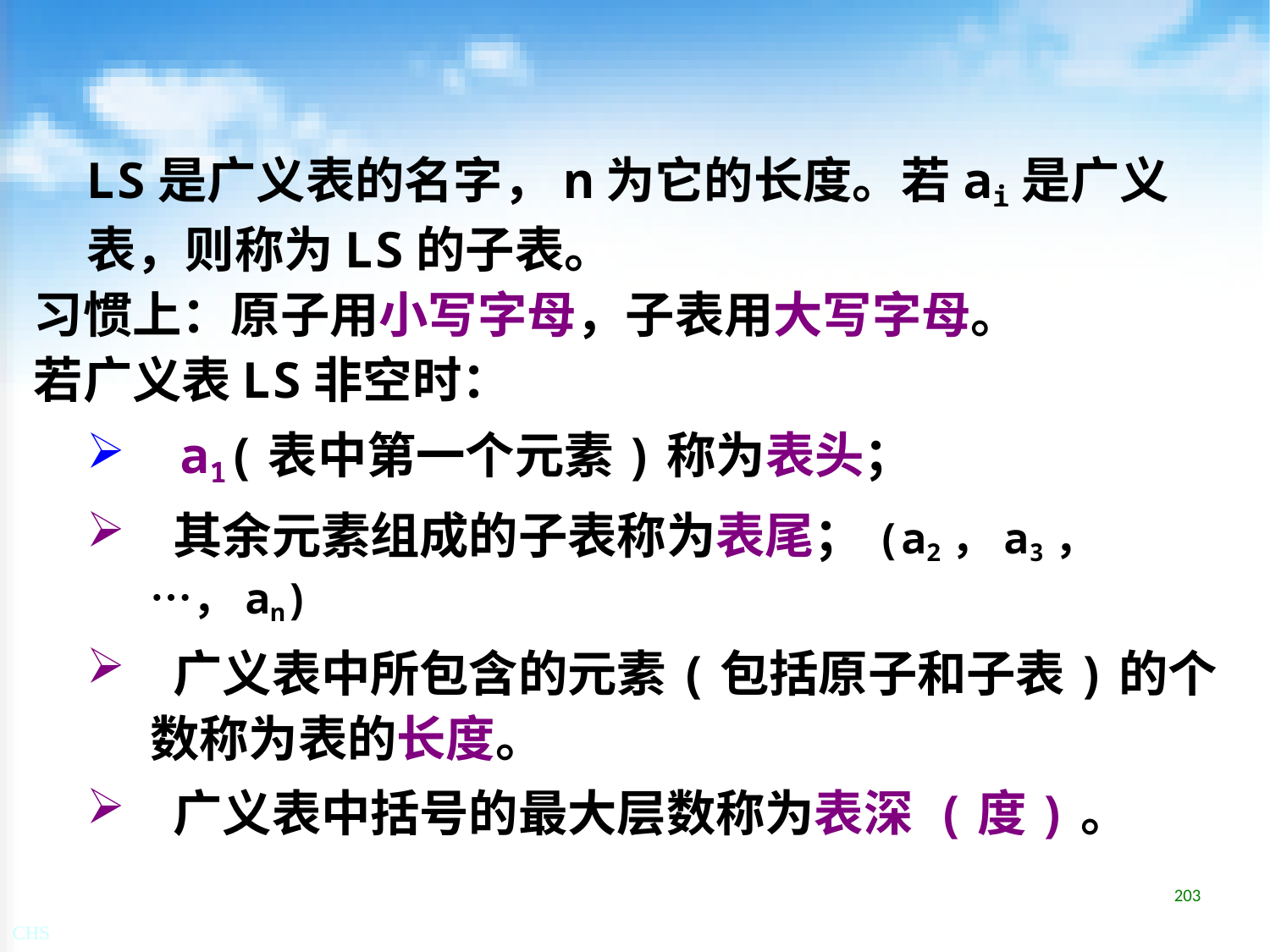

# LS是广义表的名字，n为它的长度。若ai是广义表，则称为LS的子表。
习惯上：原子用小写字母，子表用大写字母。
若广义表LS非空时：
 a1(表中第一个元素)称为表头；
 其余元素组成的子表称为表尾；(a2，a3，…，an)
 广义表中所包含的元素(包括原子和子表)的个数称为表的长度。
 广义表中括号的最大层数称为表深 (度)。

203